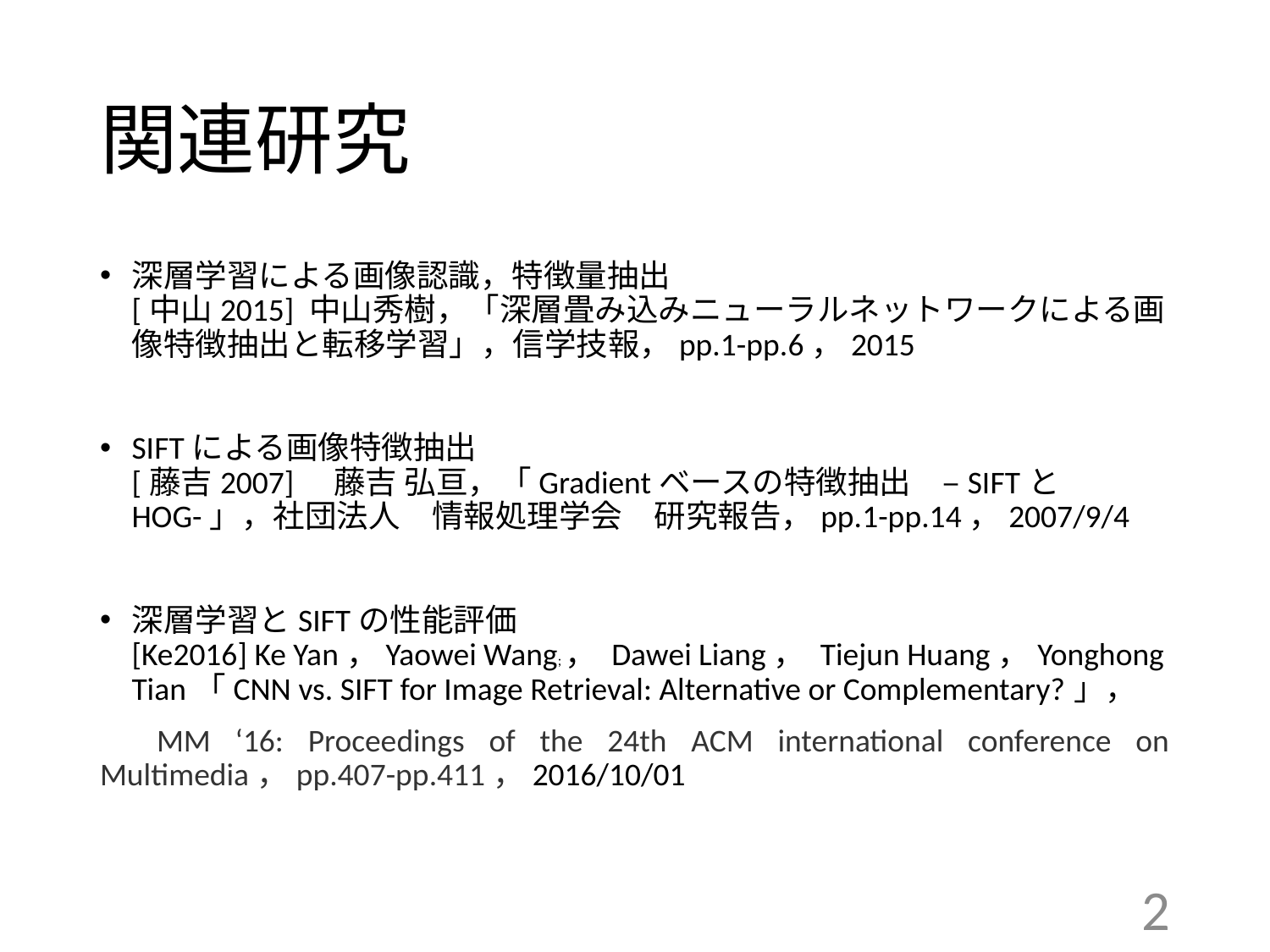

# 関連研究
深層学習による画像認識，特徴量抽出
[中山2015] 中山秀樹，「深層畳み込みニューラルネットワークによる画像特徴抽出と転移学習」，信学技報，pp.1-pp.6，2015

SIFTによる画像特徴抽出
[藤吉2007]　藤吉 弘亘，「Gradientベースの特徴抽出　–SIFTとHOG-」，社団法人　情報処理学会　研究報告，pp.1-pp.14，2007/9/4

深層学習とSIFTの性能評価
[Ke2016] Ke Yan，Yaowei Wang;， Dawei Liang， Tiejun Huang，Yonghong Tian「CNN vs. SIFT for Image Retrieval: Alternative or Complementary?」，
　MM ‘16: Proceedings of the 24th ACM international conference on Multimedia，pp.407-pp.411，2016/10/01

2